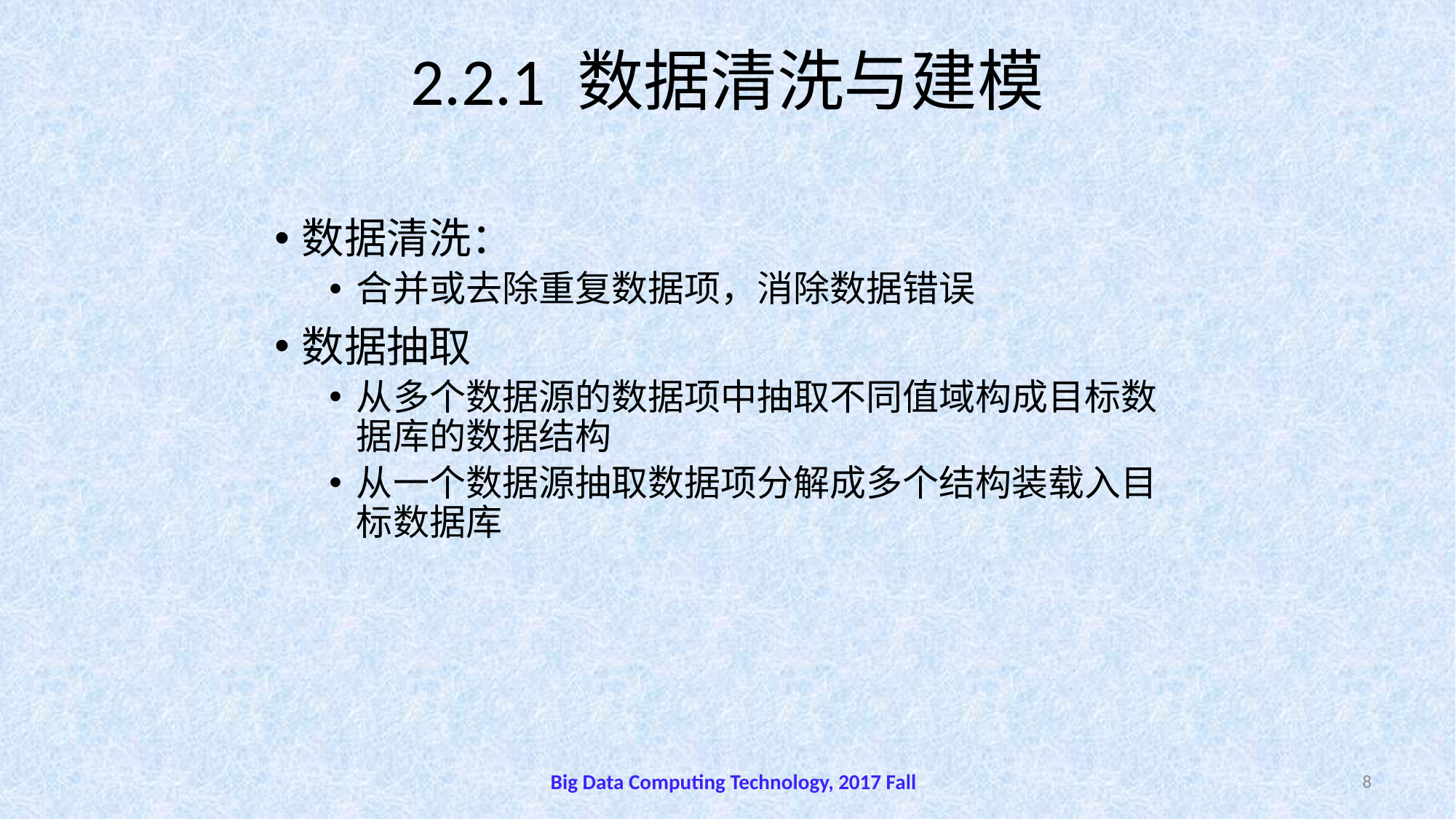

# 2.2.1 数据清洗与建模
数据清洗：
合并或去除重复数据项，消除数据错误
数据抽取
从多个数据源的数据项中抽取不同值域构成目标数据库的数据结构
从一个数据源抽取数据项分解成多个结构装载入目标数据库
Big Data Computing Technology, 2017 Fall
8